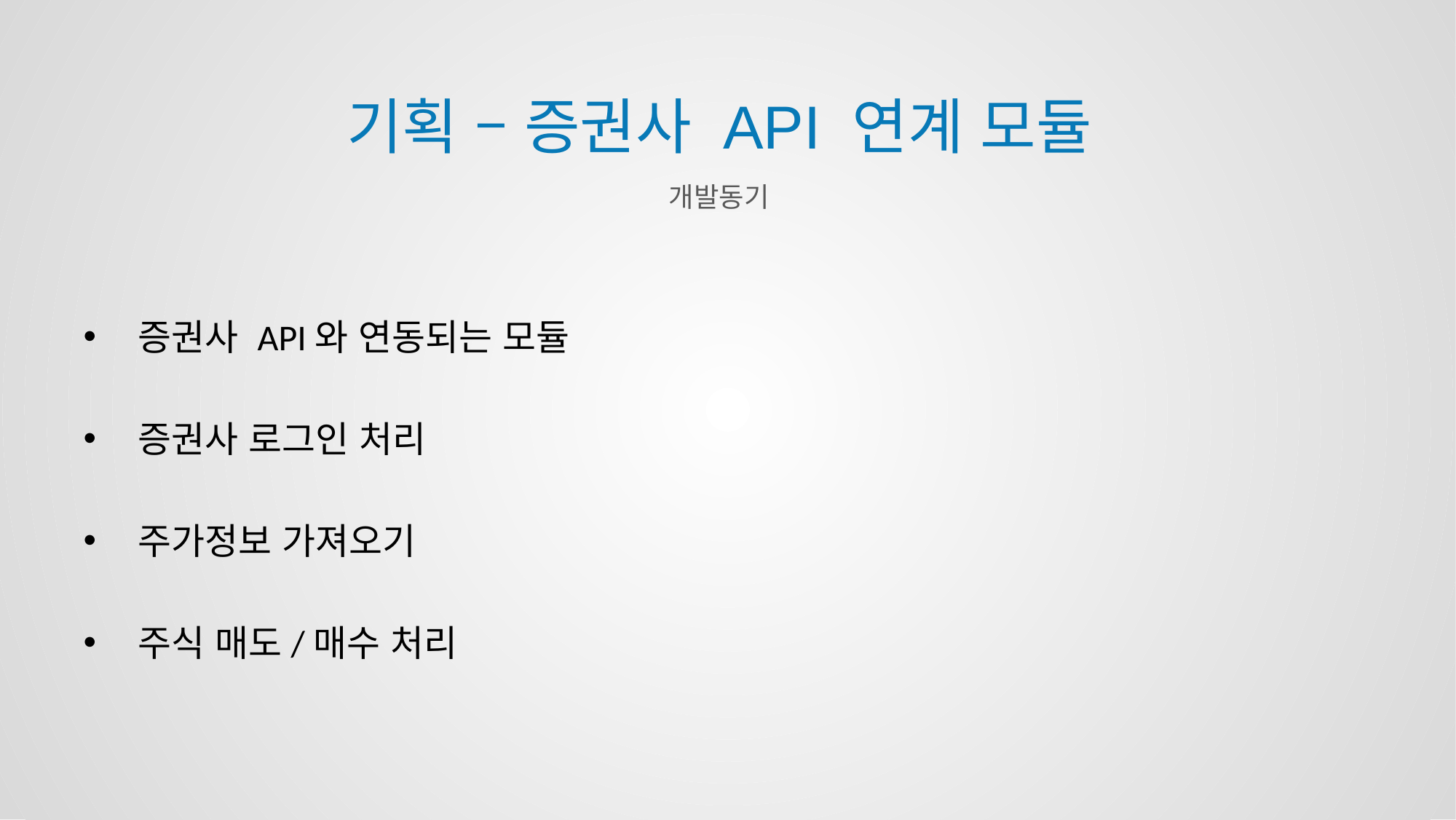

기획 – 증권사 API 연계 모듈
개발동기

증권사 API와 연동되는 모듈

증권사 로그인 처리

주가정보 가져오기

주식 매도/매수 처리